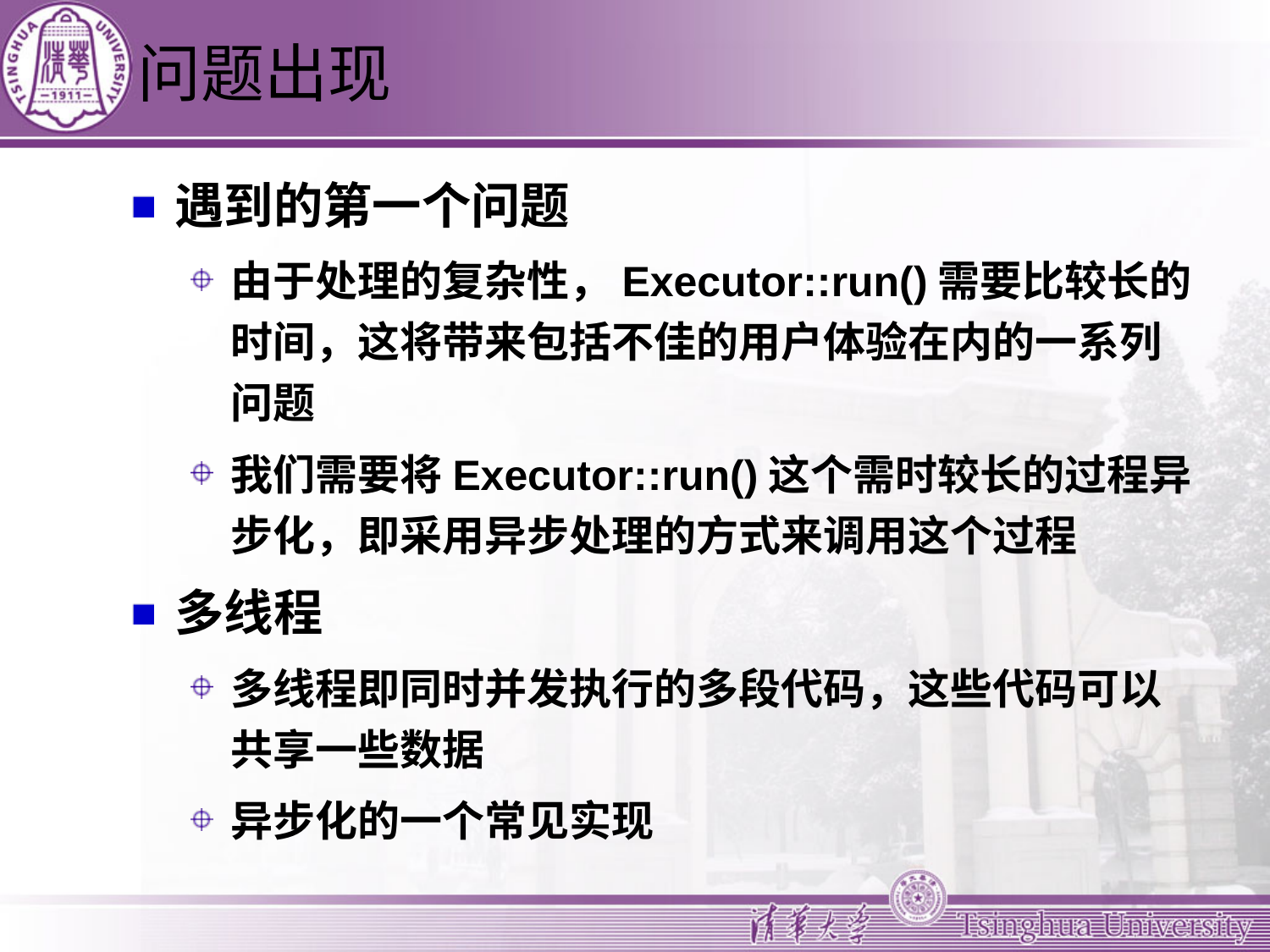

# 问题出现
遇到的第一个问题
由于处理的复杂性，Executor::run()需要比较长的时间，这将带来包括不佳的用户体验在内的一系列问题
我们需要将Executor::run()这个需时较长的过程异步化，即采用异步处理的方式来调用这个过程
多线程
多线程即同时并发执行的多段代码，这些代码可以共享一些数据
异步化的一个常见实现